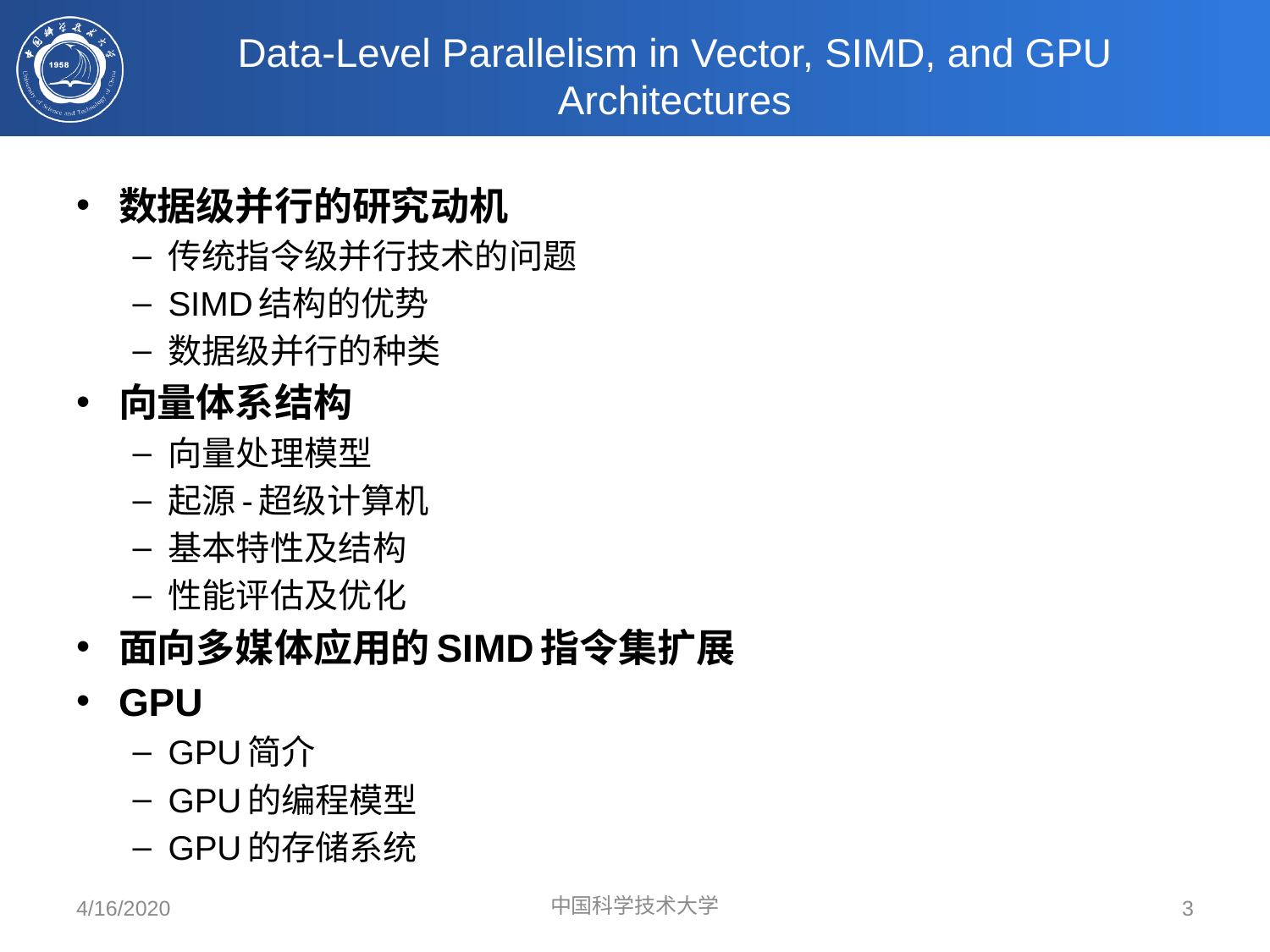

# Data-Level Parallelism in Vector, SIMD, and GPU Architectures
数据级并行的研究动机
传统指令级并行技术的问题
SIMD结构的优势
数据级并行的种类
向量体系结构
向量处理模型
起源-超级计算机
基本特性及结构
性能评估及优化
面向多媒体应用的SIMD指令集扩展
GPU
GPU简介
GPU的编程模型
GPU的存储系统
4/16/2020
中国科学技术大学
3